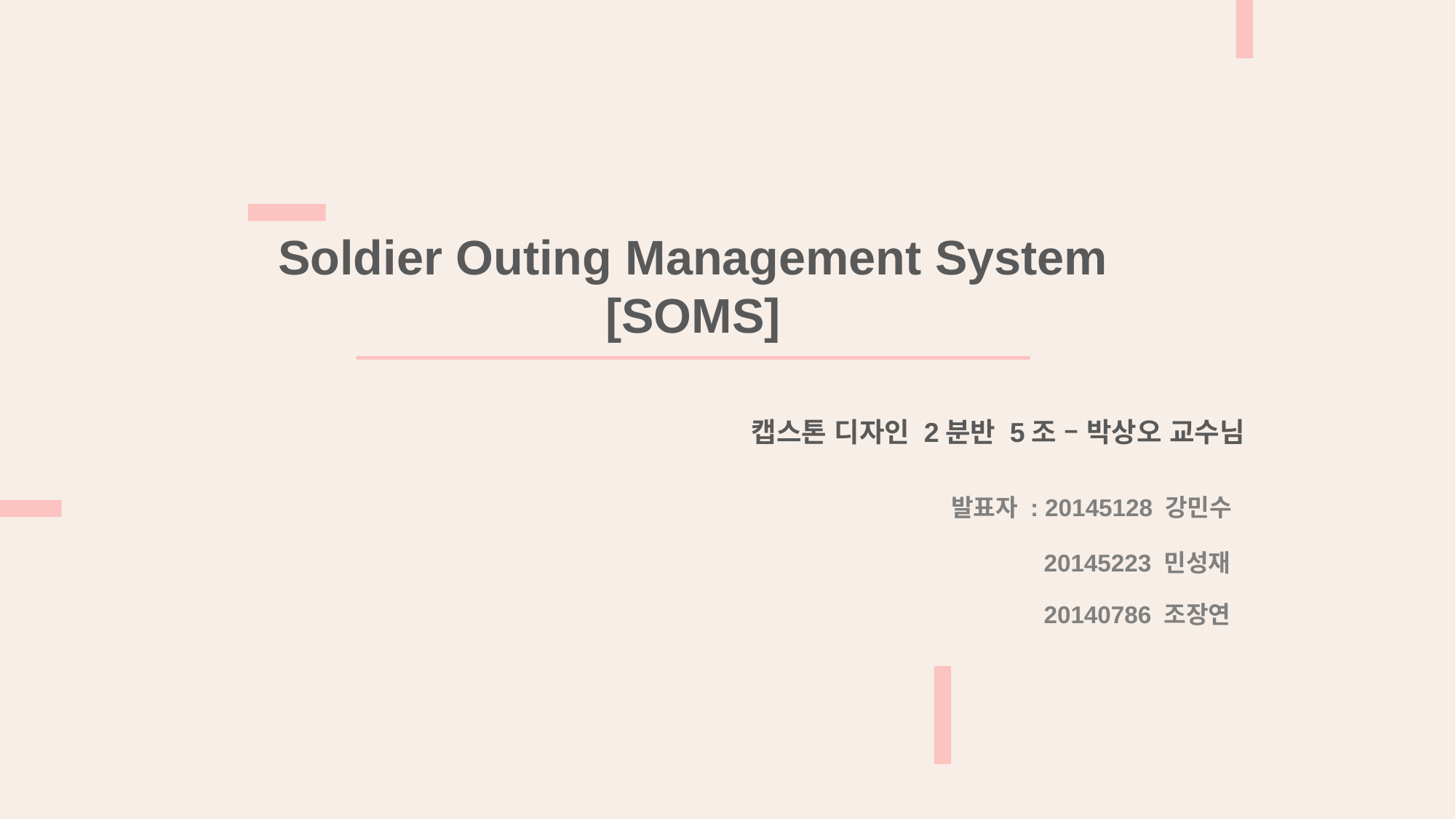

Soldier Outing Management System
[SOMS]
캡스톤 디자인 2분반 5조 – 박상오 교수님
발표자 : 20145128 강민수
20145223 민성재
20140786 조장연